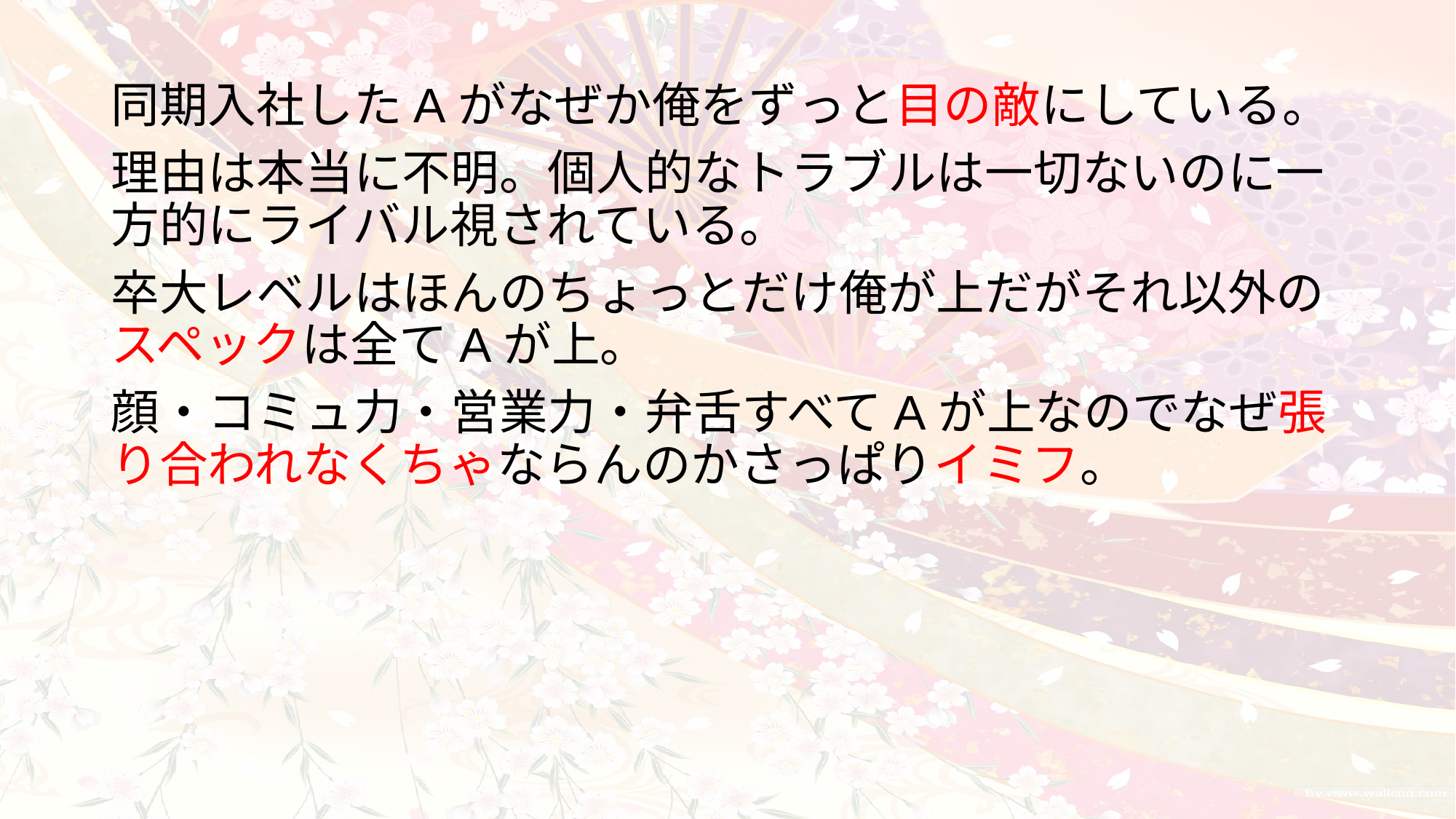

同期入社したAがなぜか俺をずっと目の敵にしている。
理由は本当に不明。個人的なトラブルは一切ないのに一方的にライバル視されている。
卒大レベルはほんのちょっとだけ俺が上だがそれ以外のスペックは全てAが上。
顔・コミュ力・営業力・弁舌すべてAが上なのでなぜ張り合われなくちゃならんのかさっぱりイミフ。